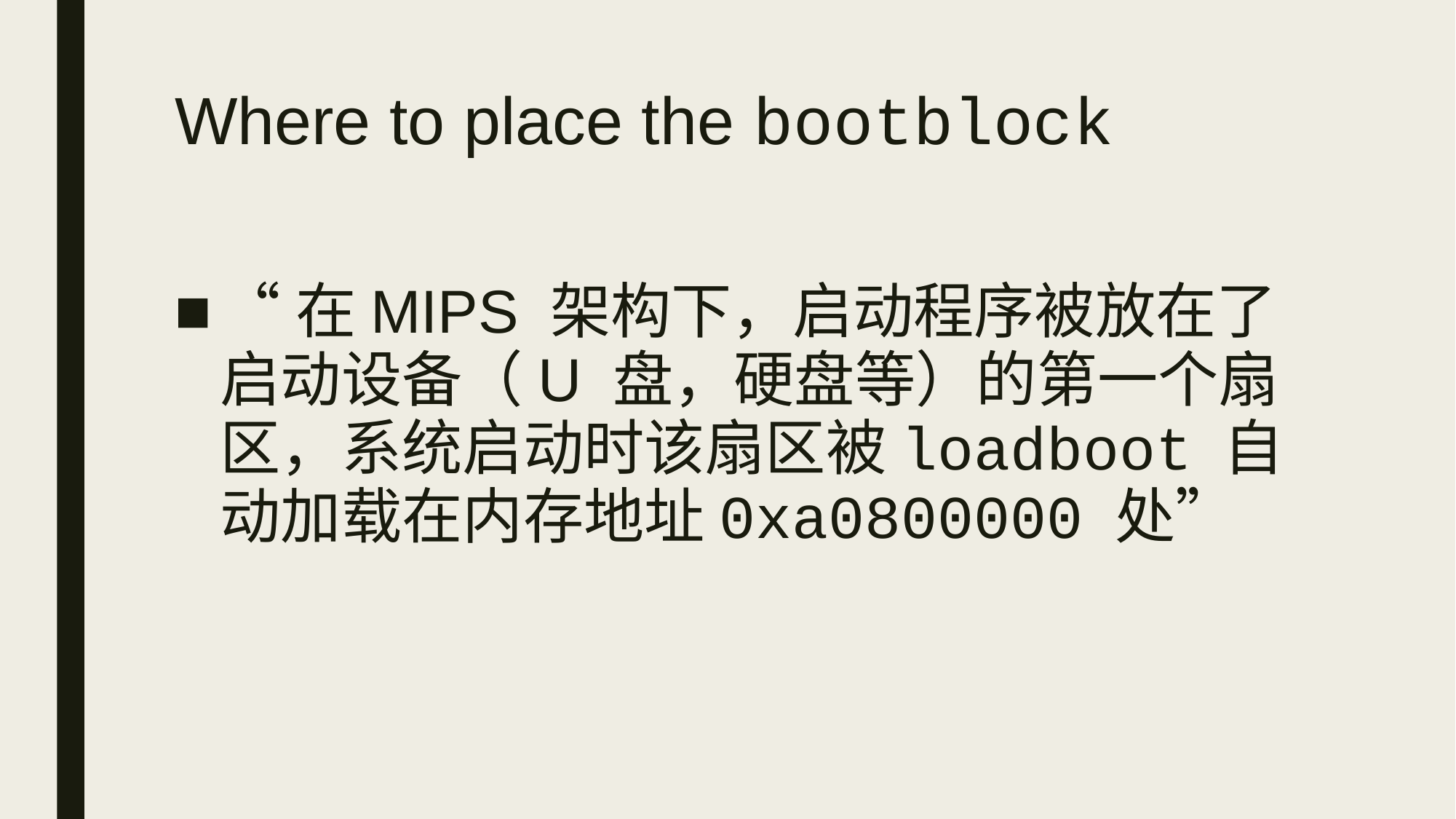

# Where to place the bootblock
“在MIPS 架构下，启动程序被放在了启动设备（U 盘，硬盘等）的第一个扇区，系统启动时该扇区被loadboot 自动加载在内存地址0xa0800000 处”